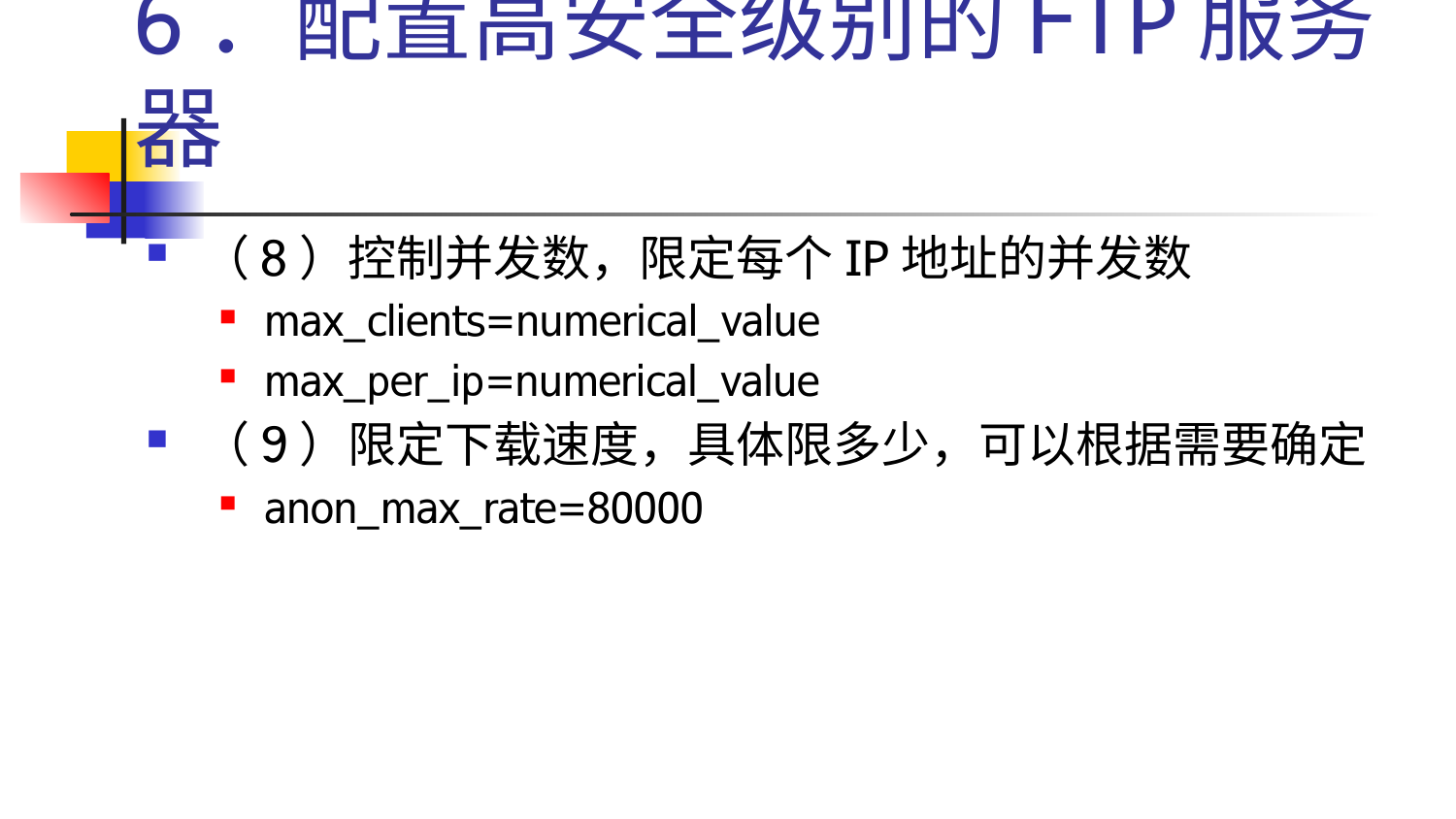

# 6．配置高安全级别的FTP服务器
（8）控制并发数，限定每个IP地址的并发数
max_clients=numerical_value
max_per_ip=numerical_value
（9）限定下载速度，具体限多少，可以根据需要确定
anon_max_rate=80000